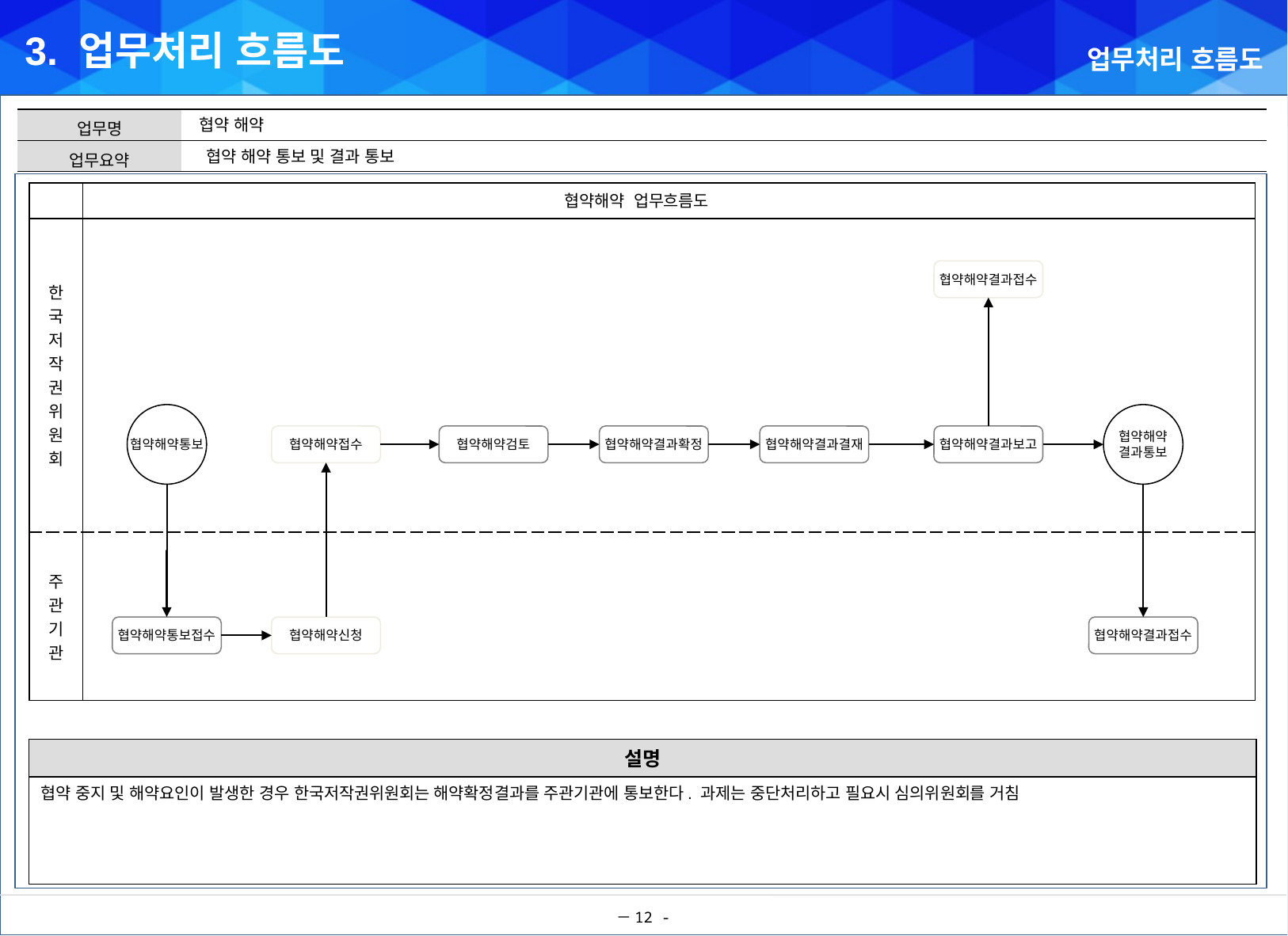

3. 업무처리 흐름도
업무처리 흐름도
협약 해약
협약 해약 통보 및 결과 통보
|  |  |
| --- | --- |
| 한 국 저 작 권 위 원 회 |  |
| 주 관 기 관 |  |
협약해약  업무흐름도
협약해약결과접수
협약해약통보
협약해약
결과통보
협약해약접수
협약해약검토
협약해약결과확정
협약해약결과결재
협약해약결과보고
협약해약통보접수
협약해약신청
협약해약결과접수
설명
협약 중지 및 해약요인이 발생한 경우 한국저작권위원회는 해약확정결과를 주관기관에 통보한다. 과제는 중단처리하고 필요시 심의위원회를 거침